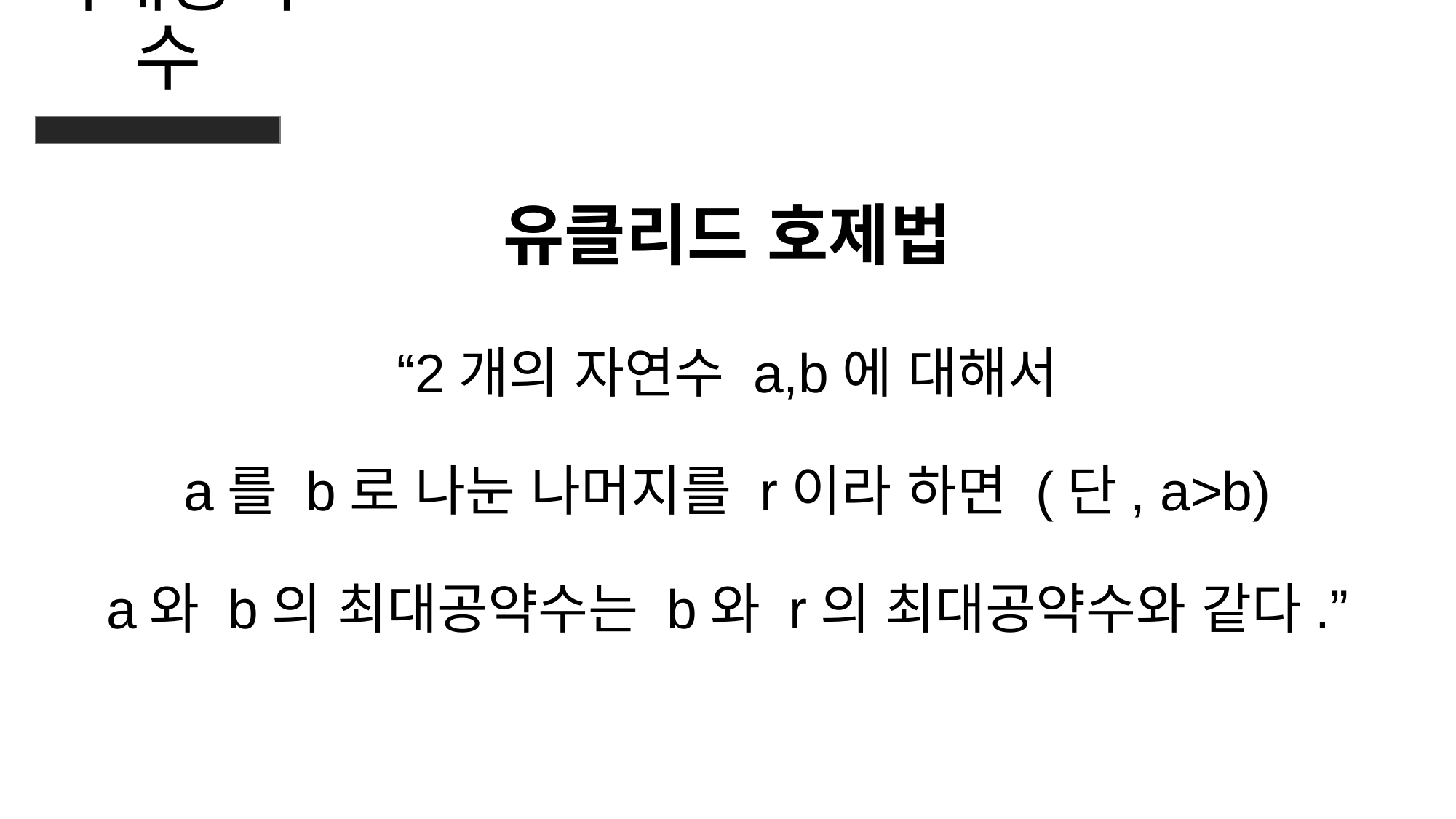

최대공약수

유클리드 호제법

“2개의 자연수 a,b에 대해서

a를 b로 나눈 나머지를 r이라 하면 (단, a>b)

a와 b의 최대공약수는 b와 r의 최대공약수와 같다.”